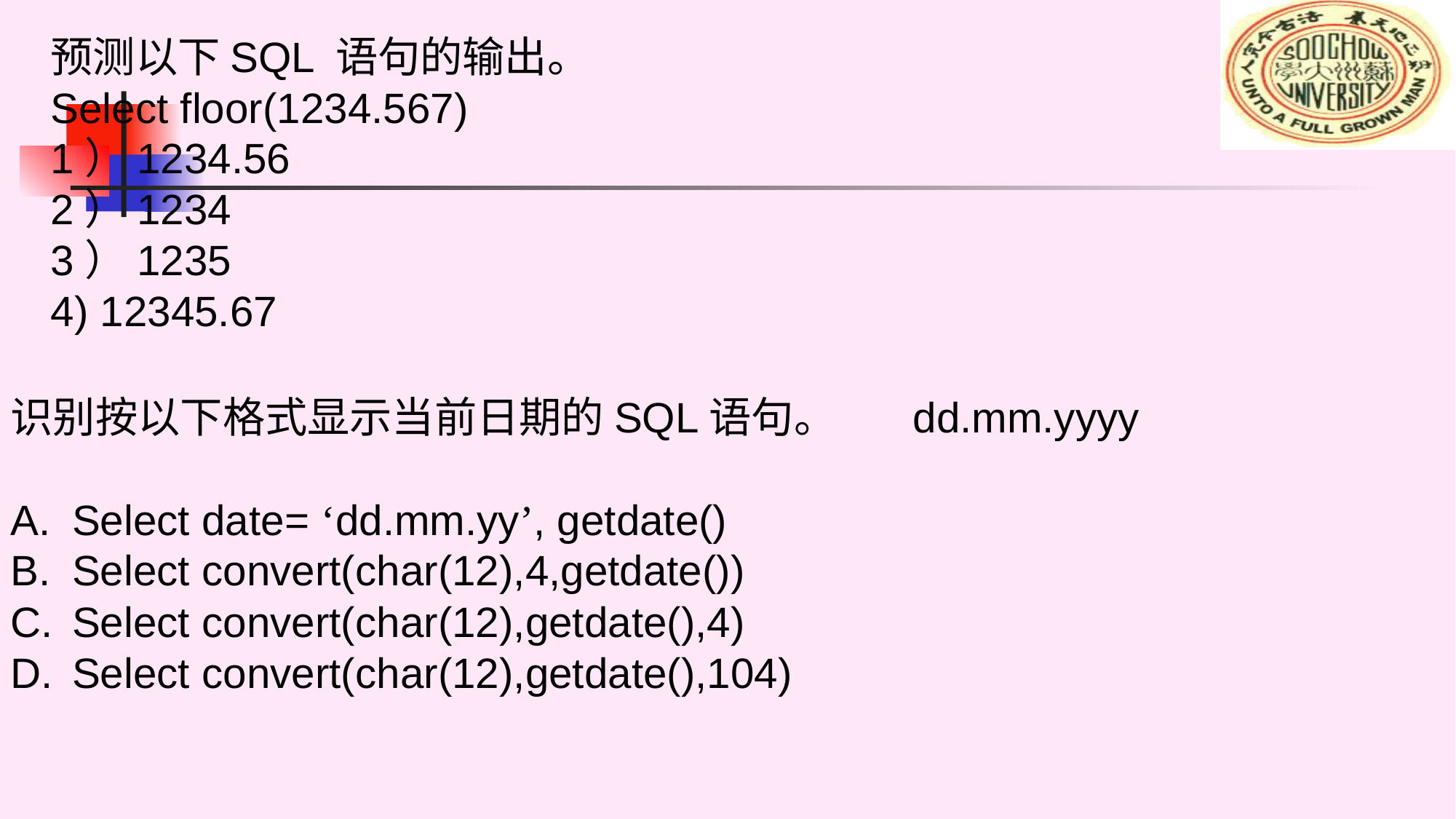

预测以下SQL 语句的输出。
Select floor(1234.567)
1）1234.56
2）1234
3）1235
4) 12345.67
识别按以下格式显示当前日期的SQL语句。       dd.mm.yyyy

Select date= ‘dd.mm.yy’, getdate()
Select convert(char(12),4,getdate())
Select convert(char(12),getdate(),4)
Select convert(char(12),getdate(),104)